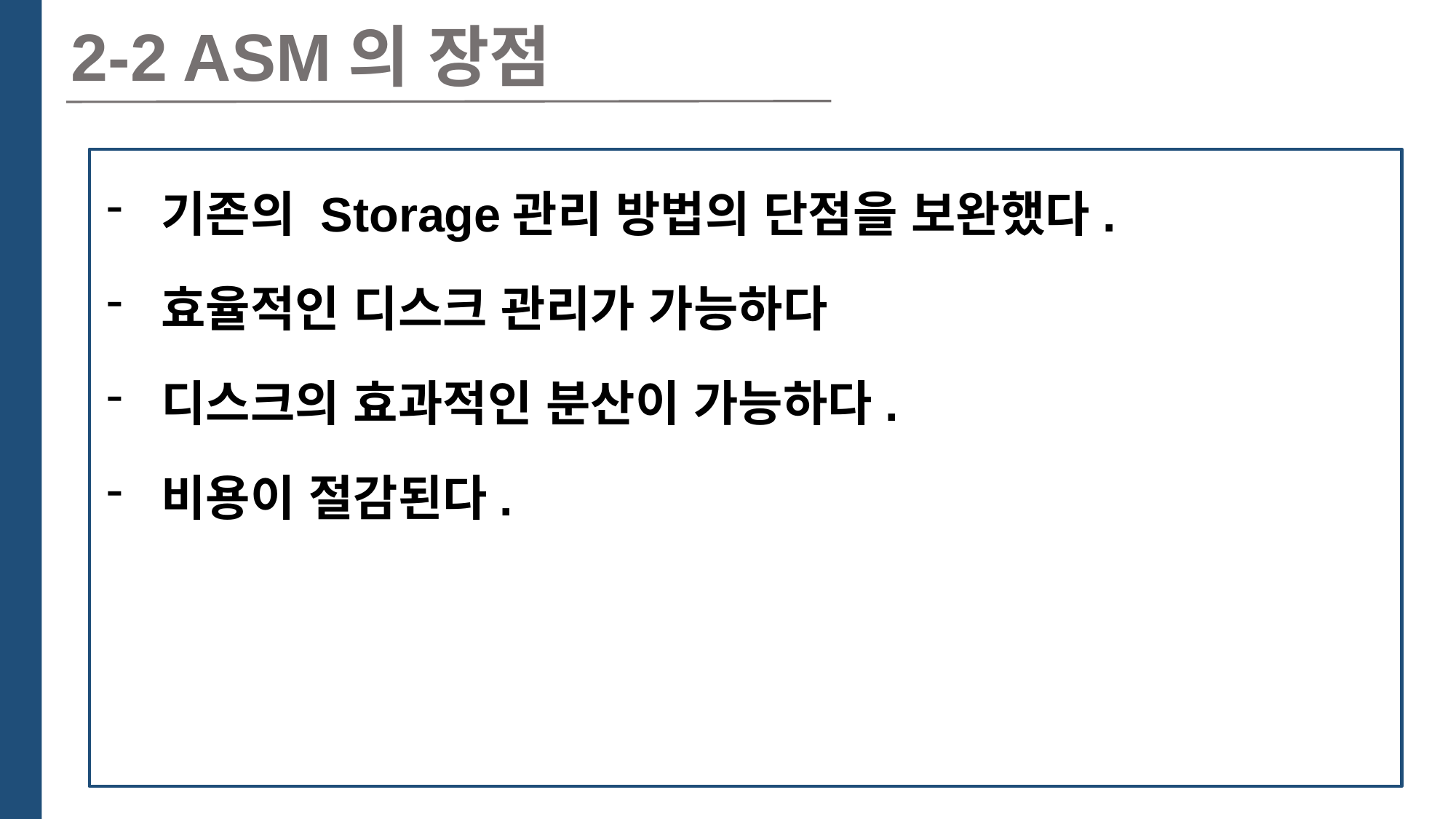

2-2 ASM의 장점
기존의 Storage관리 방법의 단점을 보완했다.
효율적인 디스크 관리가 가능하다
디스크의 효과적인 분산이 가능하다.
비용이 절감된다.